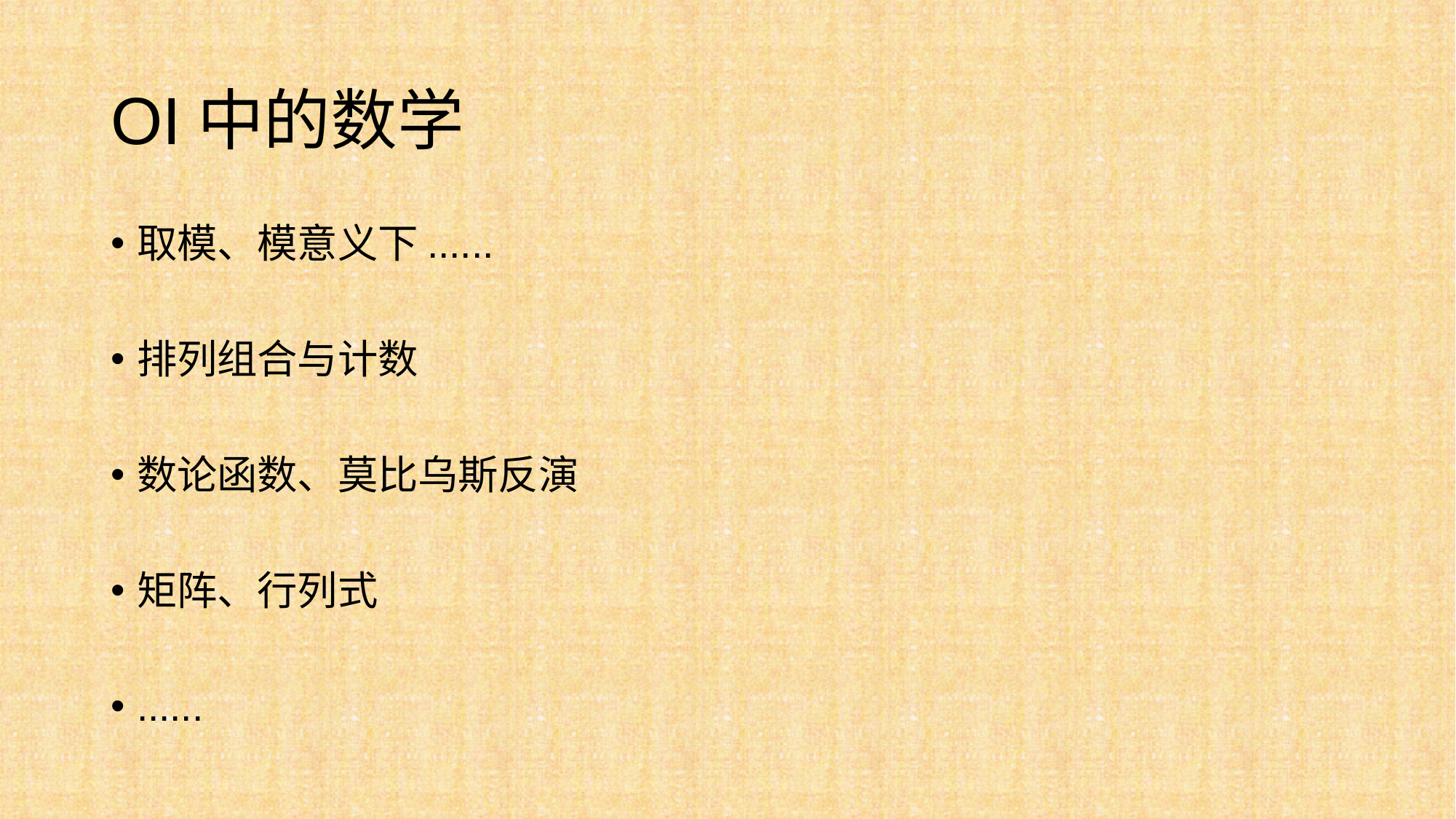

# OI中的数学
取模、模意义下......

排列组合与计数

数论函数、莫比乌斯反演

矩阵、行列式

......